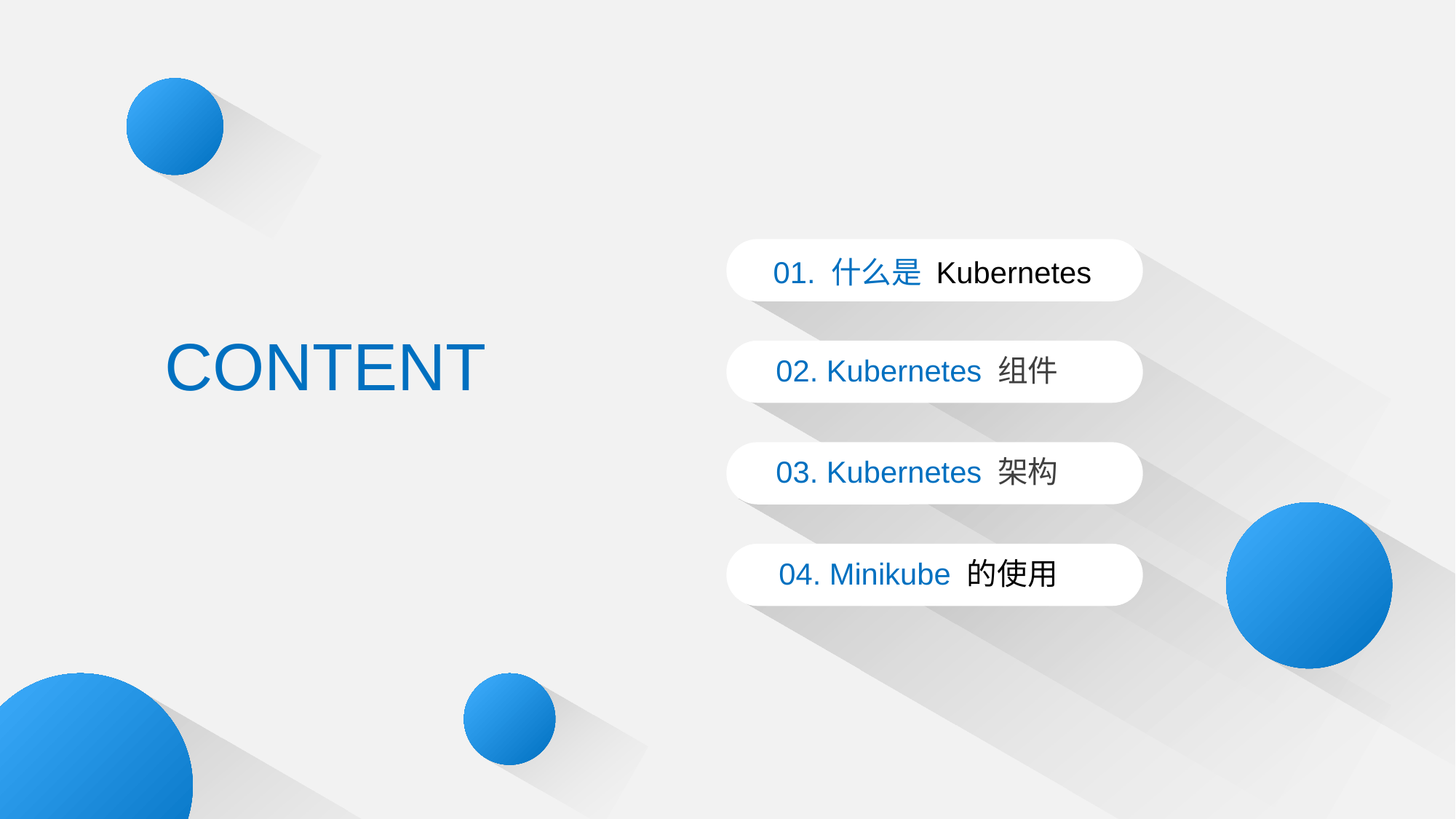

01. 什么是 Kubernetes
CONTENT

02. Kubernetes 组件

03. Kubernetes 架构

04. Minikube 的使用